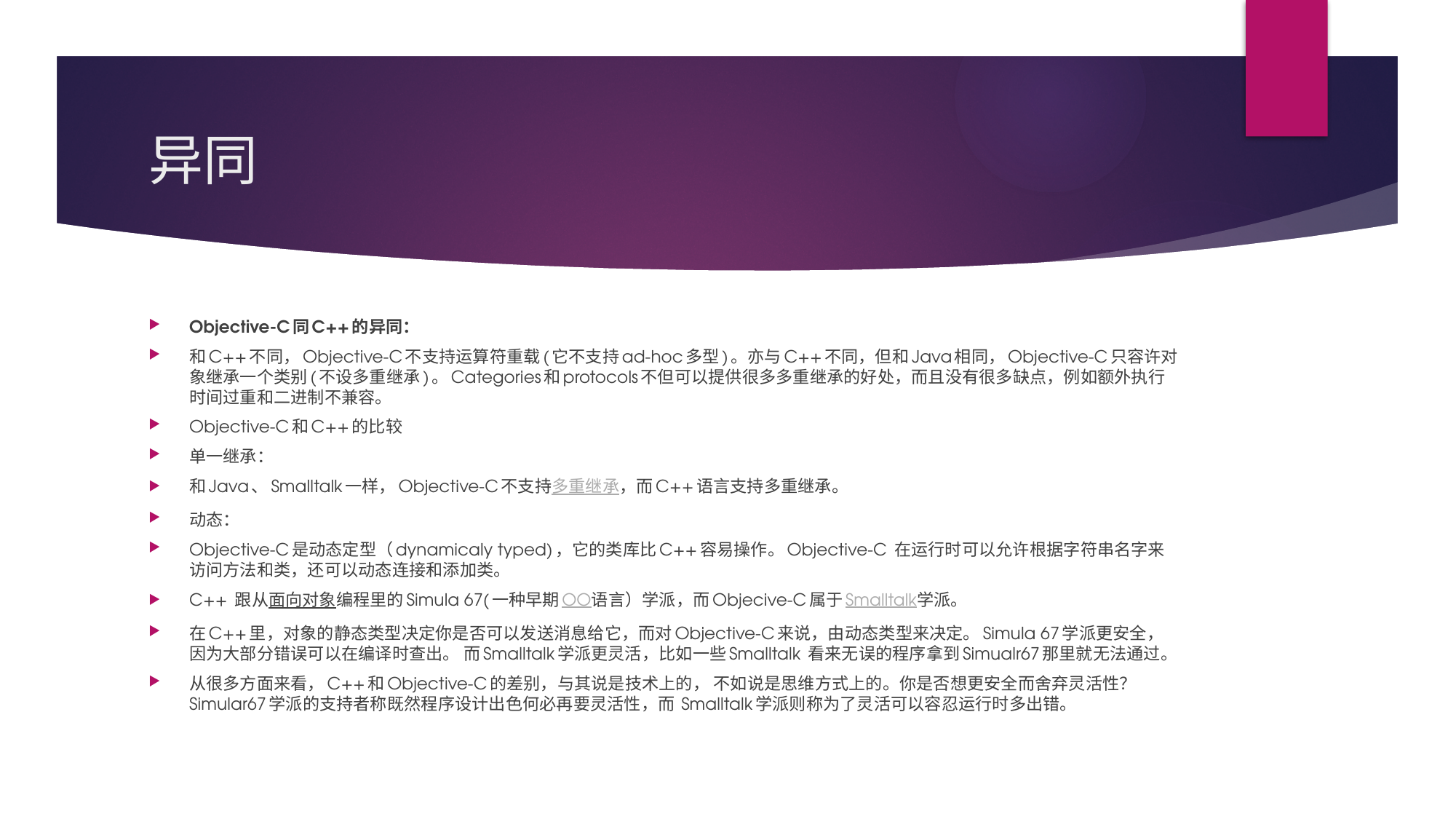

# 异同
Objective-C同C++的异同：
和C++不同，Objective-C不支持运算符重载(它不支持ad-hoc多型)。亦与C++不同，但和Java相同，Objective-C只容许对象继承一个类别(不设多重继承)。Categories和protocols不但可以提供很多多重继承的好处，而且没有很多缺点，例如额外执行时间过重和二进制不兼容。
Objective-C和C++的比较
单一继承：
和Java、Smalltalk一样，Objective-C不支持多重继承，而C++语言支持多重继承。
动态：
Objective-C是动态定型（dynamicaly typed)，它的类库比C++容易操作。Objective-C 在运行时可以允许根据字符串名字来访问方法和类，还可以动态连接和添加类。
C++ 跟从面向对象编程里的Simula 67(一种早期OO语言）学派，而Objecive-C属于Smalltalk学派。
在C++里，对象的静态类型决定你是否可以发送消息给它，而对Objective-C来说，由动态类型来决定。Simula 67学派更安全，因为大部分错误可以在编译时查出。 而Smalltalk学派更灵活，比如一些Smalltalk 看来无误的程序拿到Simualr67那里就无法通过。
从很多方面来看，C++和Objective-C的差别，与其说是技术上的， 不如说是思维方式上的。你是否想更安全而舍弃灵活性？Simular67学派的支持者称既然程序设计出色何必再要灵活性，而 Smalltalk学派则称为了灵活可以容忍运行时多出错。